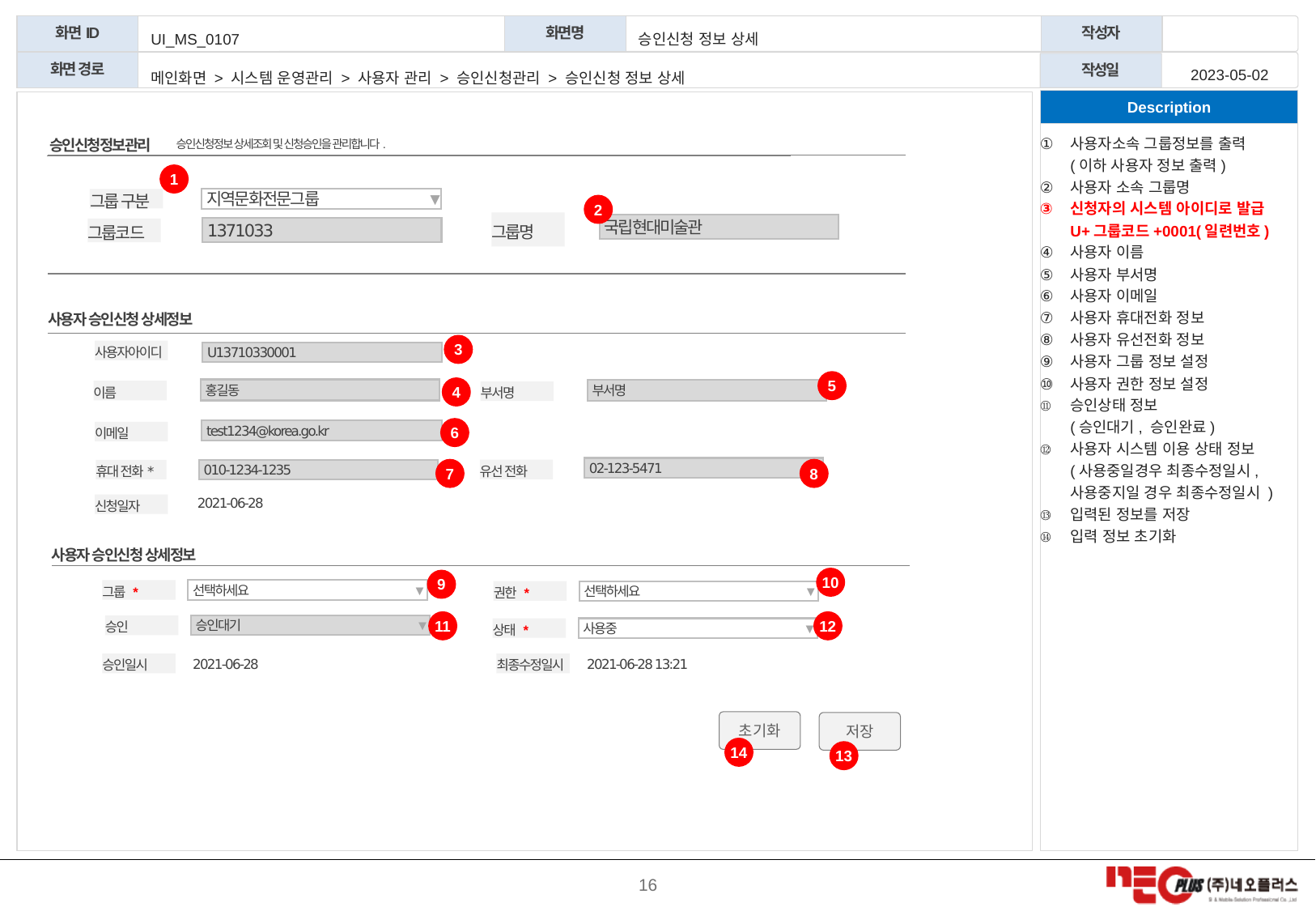

UI_MS_0107
승인신청 정보 상세

2023-05-02
메인화면 > 시스템 운영관리 > 사용자 관리 > 승인신청관리 > 승인신청 정보 상세

 승인신청정보 상세조회 및 신청승인을 관리합니다.
사용자소속 그룹정보를 출력
(이하 사용자 정보 출력)
사용자 소속 그룹명
신청자의 시스템 아이디로 발급
U+그룹코드+0001(일련번호)
사용자 이름
사용자 부서명
사용자 이메일
사용자 휴대전화 정보
사용자 유선전화 정보
사용자 그룹 정보 설정
사용자 권한 정보 설정
승인상태 정보
(승인대기, 승인완료)
사용자 시스템 이용 상태 정보
(사용중일경우 최종수정일시, 사용중지일 경우 최종수정일시 )
입력된 정보를 저장
입력 정보 초기화
승인신청정보관리
1
그룹 구분
지역문화전문그룹
▼
2
그룹명
국립현대미술관
1371033
그룹코드
사용자 승인신청 상세정보
3
사용자아이디
U13710330001
5
4
홍길동
이름
부서명
부서명
6
test1234@korea.go.kr
이메일
02-123-5471
유선 전화
7
8
휴대 전화*
010-1234-1235
2021-06-28
신청일자
사용자 승인신청 상세정보
10
9
그룹 *
선택하세요
▼
권한 *
선택하세요
▼
11
12
승인
승인대기
▼
상태 *
사용중
▼
승인일시
2021-06-28
최종수정일시
2021-06-28 13:21
초기화
저장
14
13